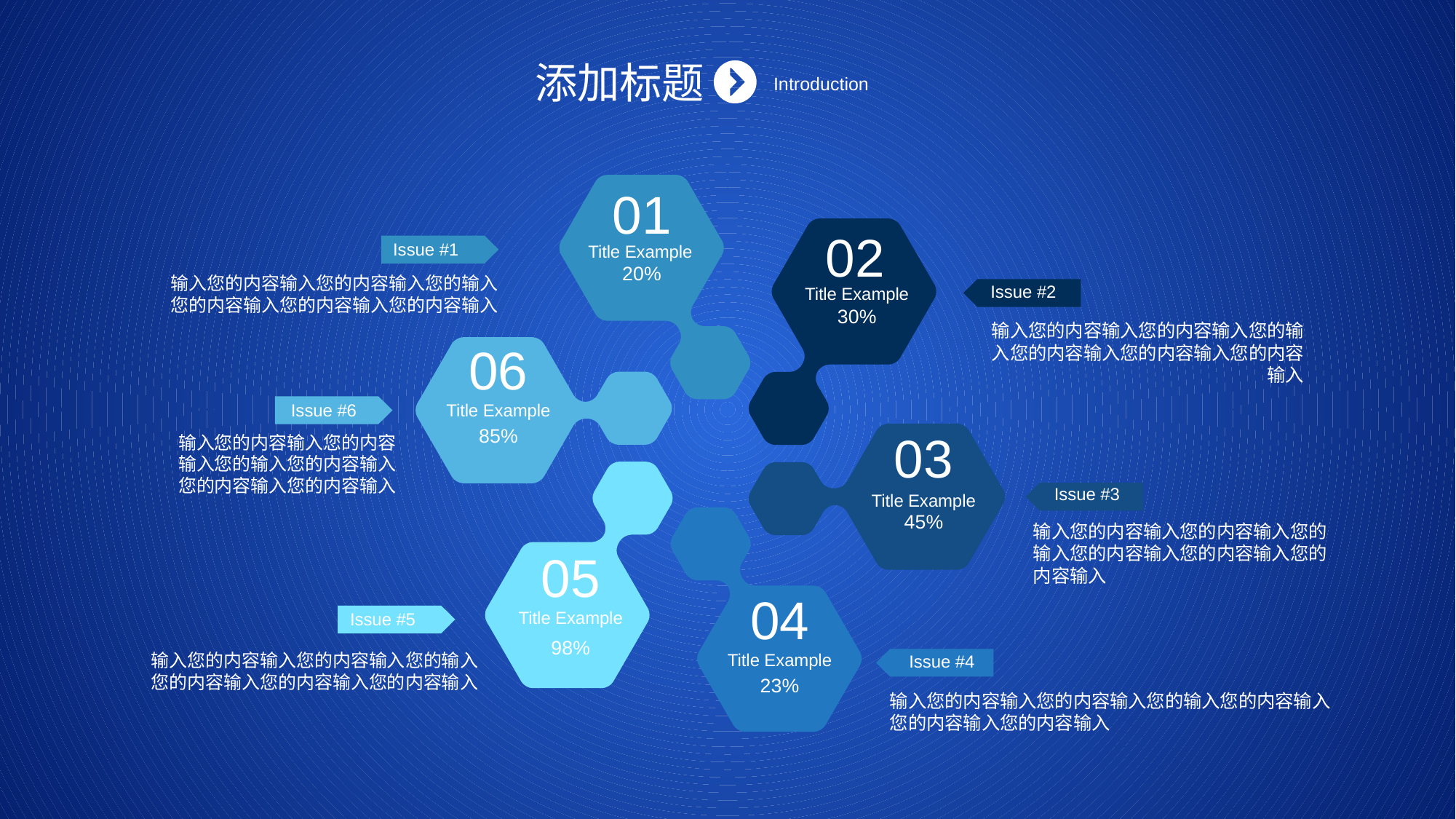

添加标题

Introduction

01
Title Example
20%

02
Title Example
30%

Issue #1
输入您的内容输入您的内容输入您的输入您的内容输入您的内容输入您的内容输入

Issue #2
输入您的内容输入您的内容输入您的输入您的内容输入您的内容输入您的内容输入
06

Title Example
85%

Issue #6
输入您的内容输入您的内容输入您的输入您的内容输入您的内容输入您的内容输入

03
Title Example
45%

05
Title Example
98%

Issue #3
输入您的内容输入您的内容输入您的输入您的内容输入您的内容输入您的内容输入

04
Title Example
23%

Issue #5
输入您的内容输入您的内容输入您的输入您的内容输入您的内容输入您的内容输入

Issue #4
输入您的内容输入您的内容输入您的输入您的内容输入您的内容输入您的内容输入